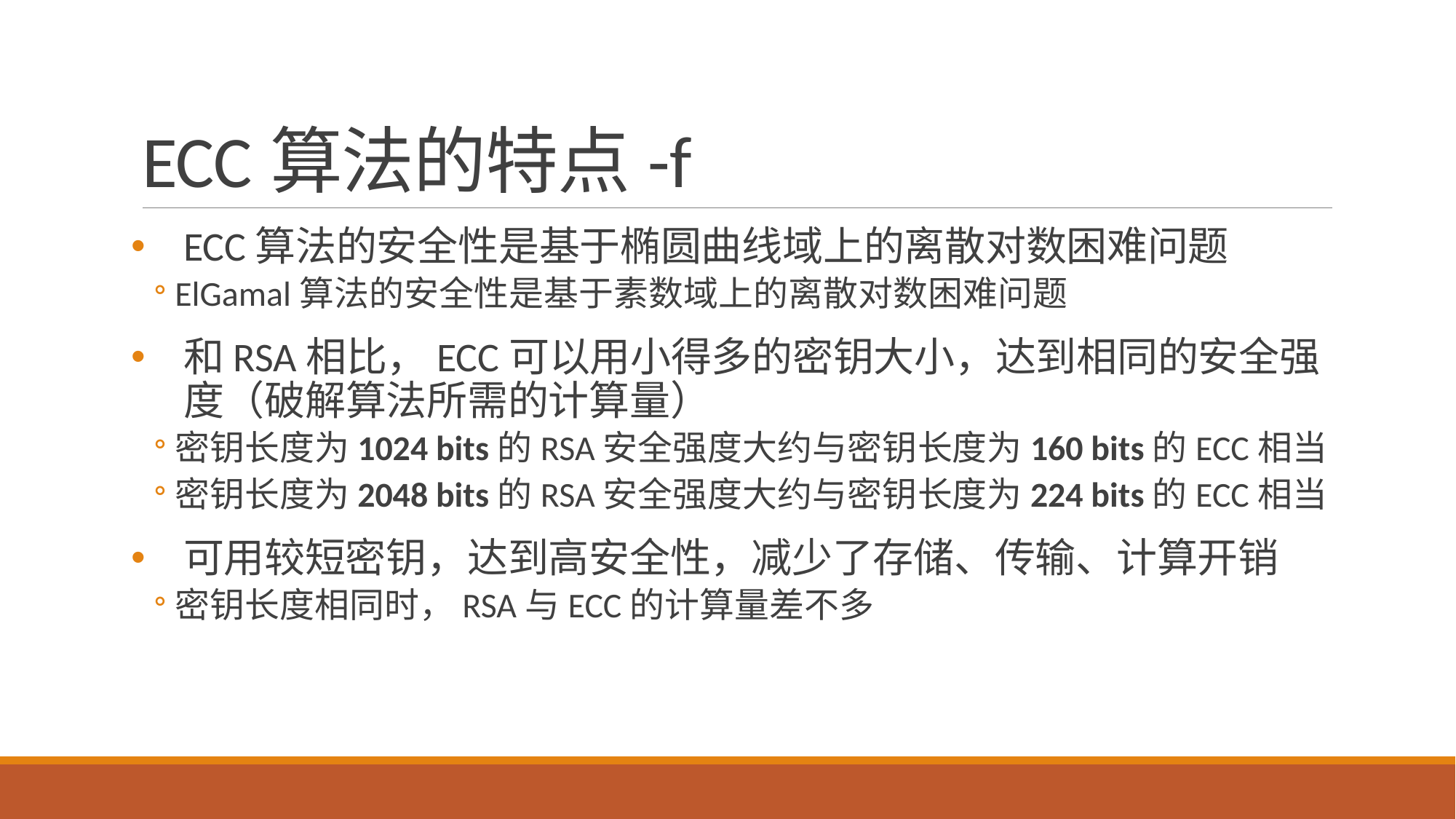

# ECC算法的特点-f
ECC算法的安全性是基于椭圆曲线域上的离散对数困难问题
ElGamal算法的安全性是基于素数域上的离散对数困难问题
和RSA相比，ECC可以用小得多的密钥大小，达到相同的安全强度（破解算法所需的计算量）
密钥长度为1024 bits的RSA安全强度大约与密钥长度为160 bits的ECC相当
密钥长度为2048 bits的RSA安全强度大约与密钥长度为224 bits的ECC相当
可用较短密钥，达到高安全性，减少了存储、传输、计算开销
密钥长度相同时，RSA与ECC的计算量差不多

90